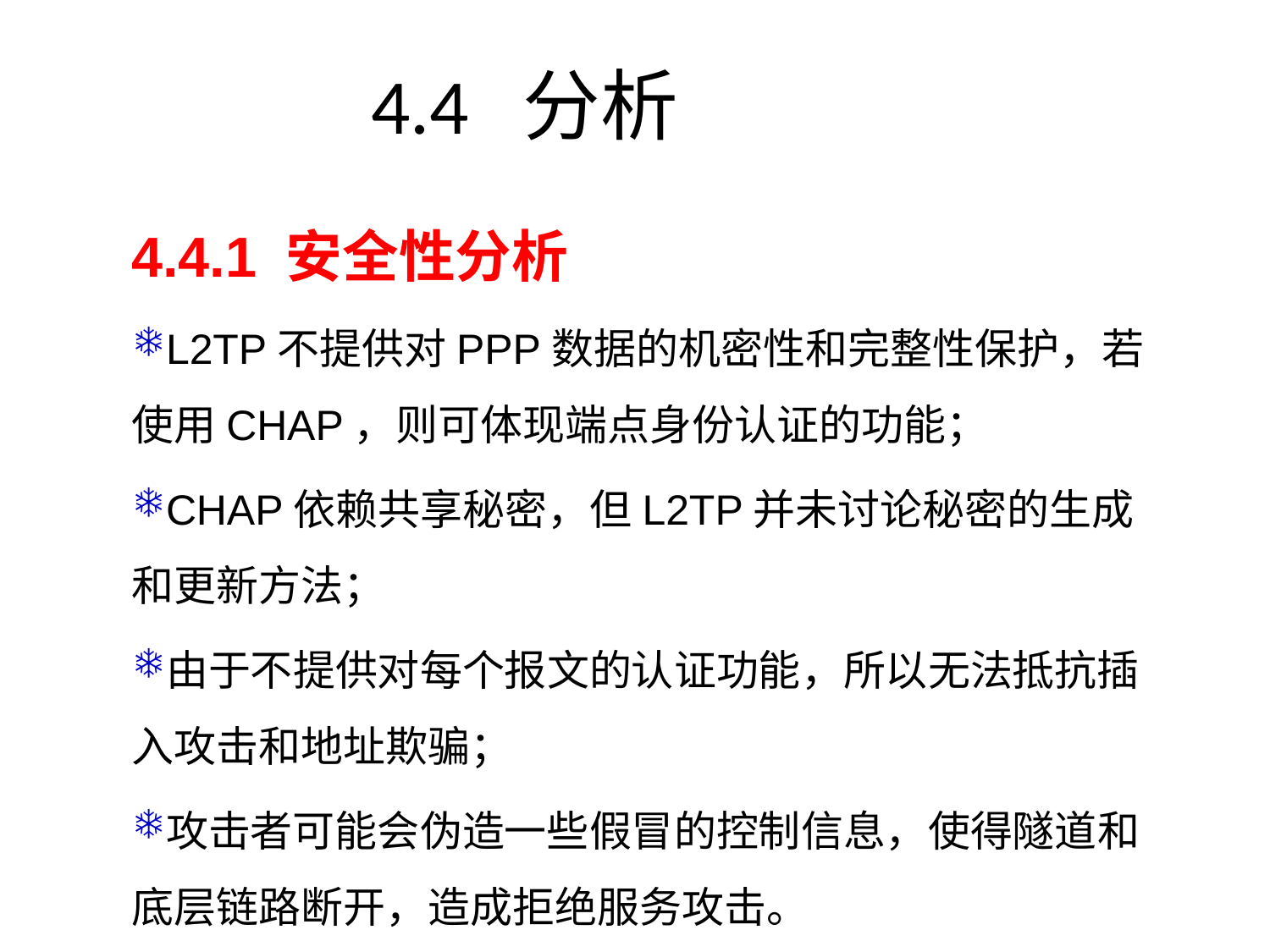

# 4.4  分析
4.4.1 安全性分析
L2TP不提供对PPP数据的机密性和完整性保护，若使用CHAP，则可体现端点身份认证的功能；
CHAP依赖共享秘密，但L2TP并未讨论秘密的生成和更新方法；
由于不提供对每个报文的认证功能，所以无法抵抗插入攻击和地址欺骗；
攻击者可能会伪造一些假冒的控制信息，使得隧道和底层链路断开，造成拒绝服务攻击。